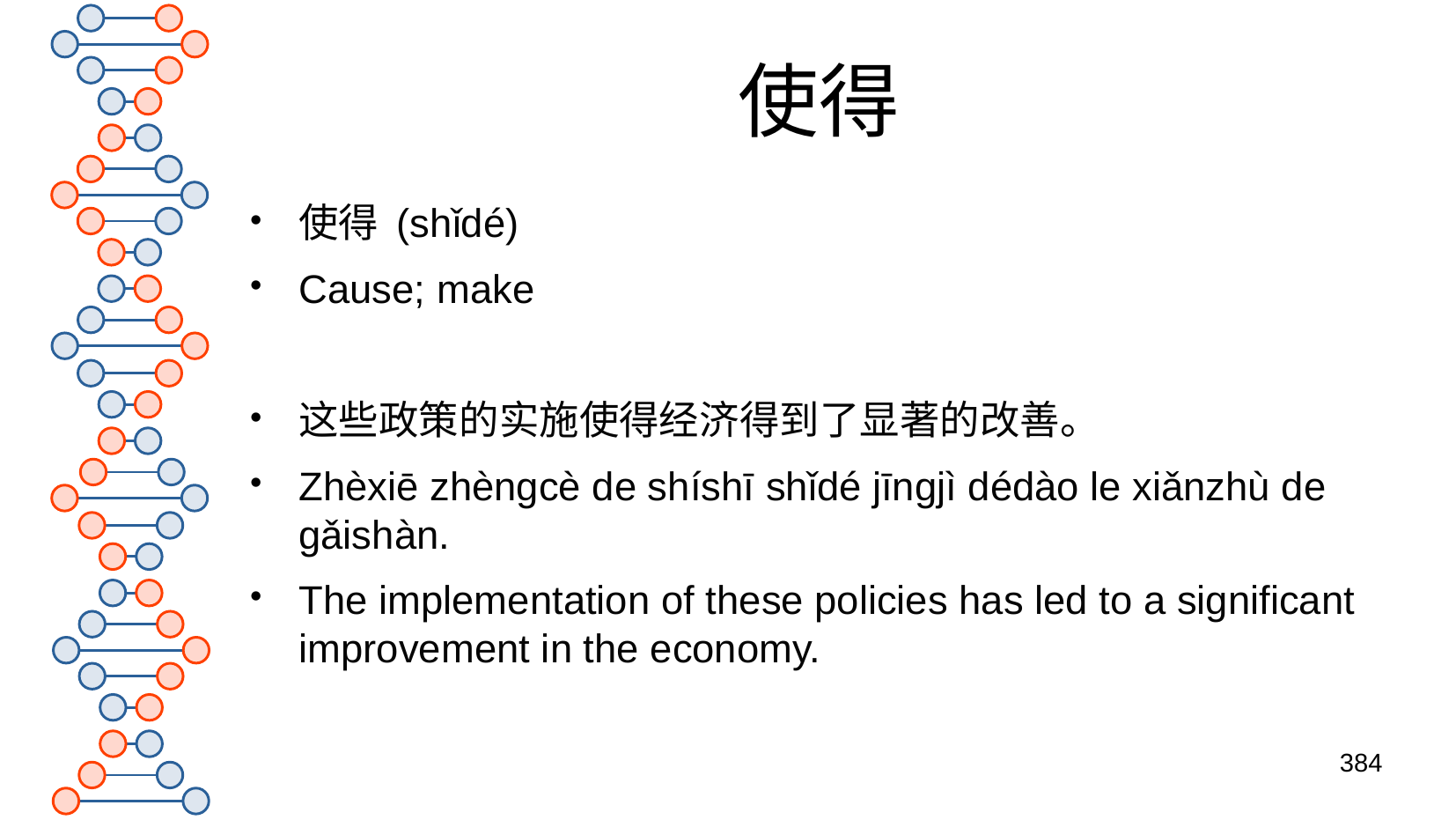

# 使得
使得 (shǐdé)
Cause; make

这些政策的实施使得经济得到了显著的改善。
Zhèxiē zhèngcè de shíshī shǐdé jīngjì dédào le xiǎnzhù de gǎishàn.
The implementation of these policies has led to a significant improvement in the economy.

384